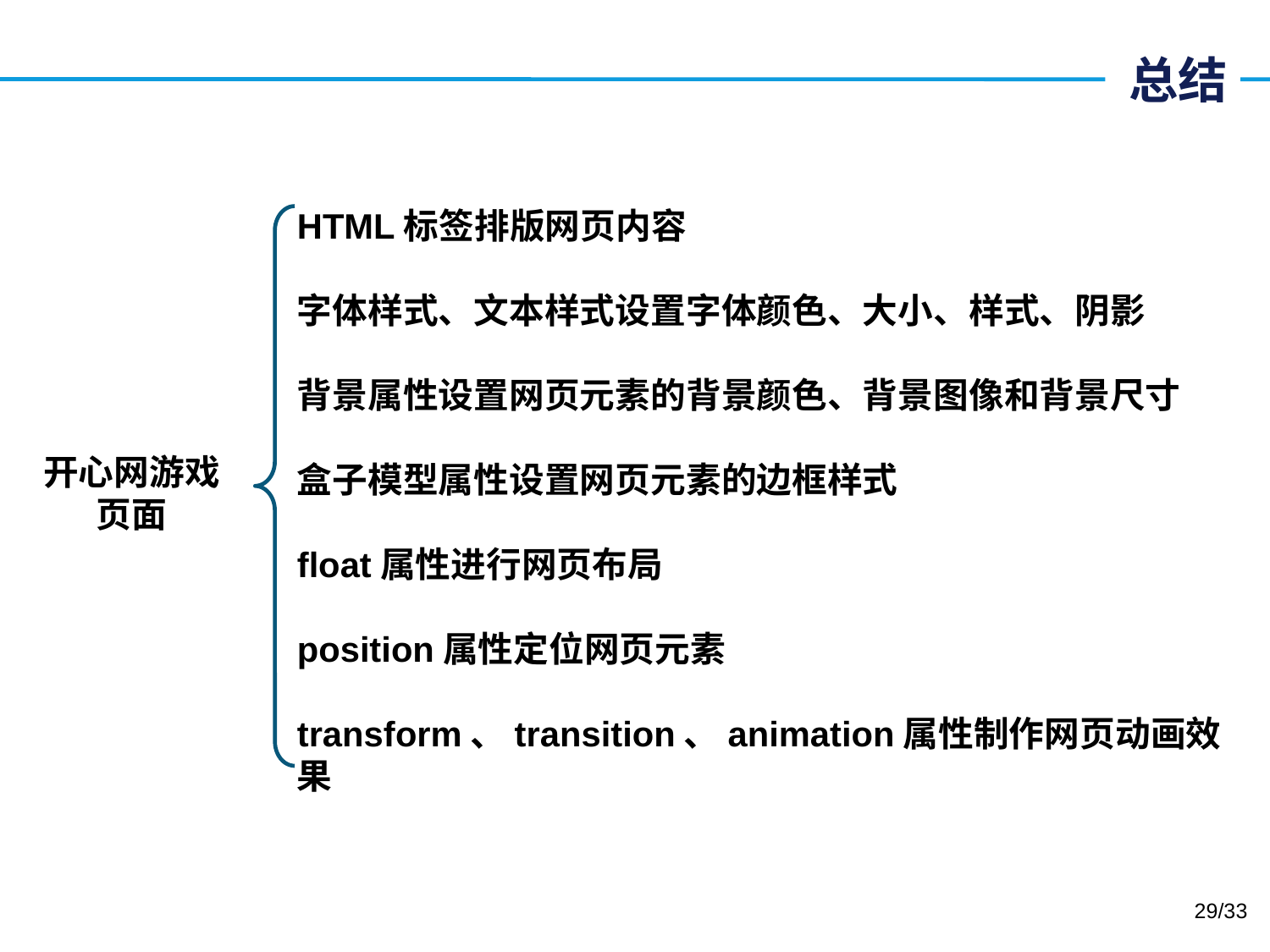

# 总结
HTML标签排版网页内容

字体样式、文本样式设置字体颜色、大小、样式、阴影

背景属性设置网页元素的背景颜色、背景图像和背景尺寸

盒子模型属性设置网页元素的边框样式

float属性进行网页布局

position属性定位网页元素

transform、transition、animation属性制作网页动画效果

开心网游戏
页面
29/33